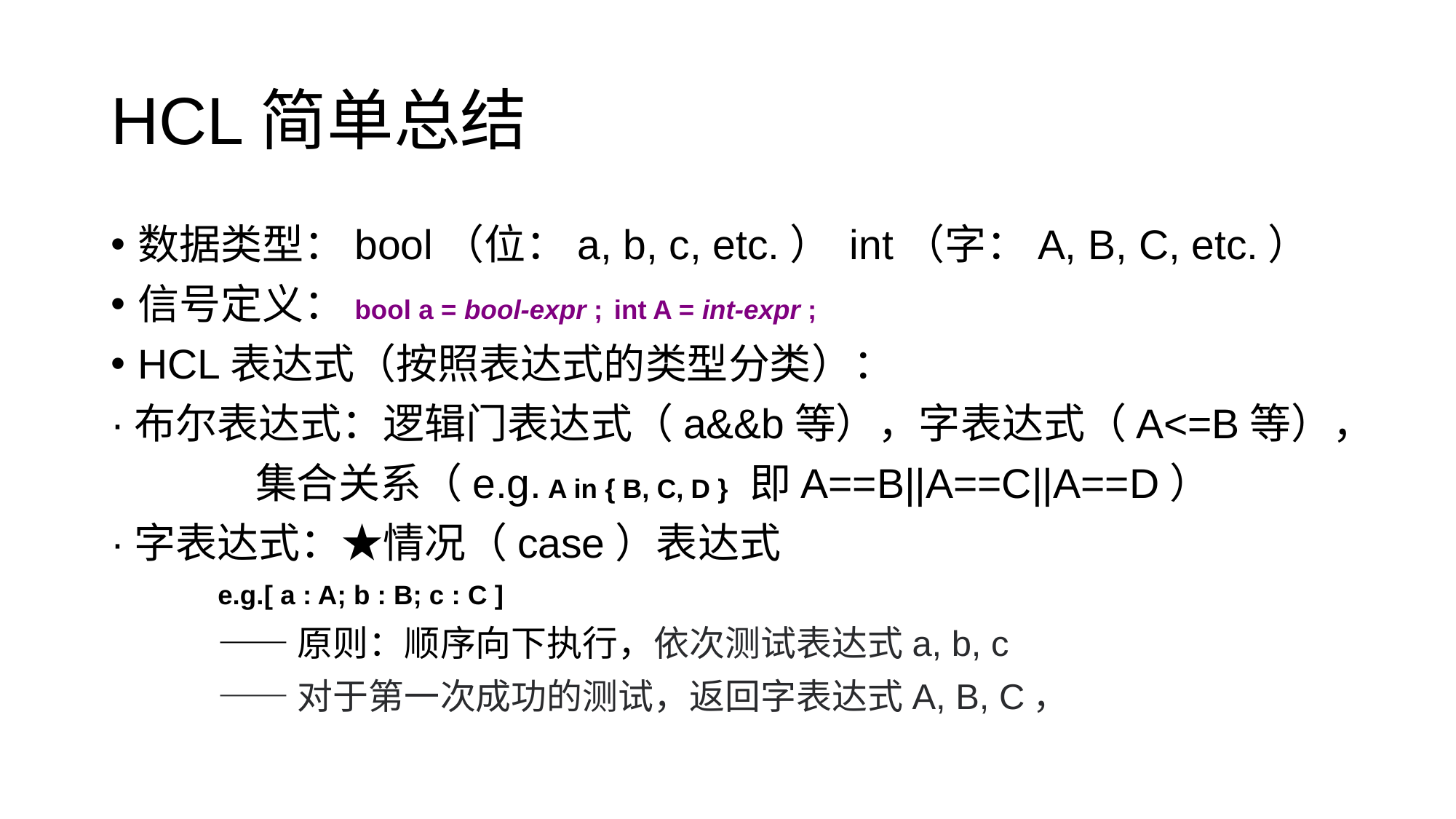

# HCL简单总结
数据类型：bool（位：a, b, c, etc.） int（字：A, B, C, etc.）
信号定义：bool a = bool-expr ; int A = int-expr ;
HCL表达式（按照表达式的类型分类）：
·布尔表达式：逻辑门表达式（a&&b等），字表达式（A<=B等），
		   集合关系（e.g. A in { B, C, D } 即A==B||A==C||A==D）
·字表达式：★情况（case）表达式
	e.g.[ a : A; b : B; c : C ]
 	——原则：顺序向下执行，依次测试表达式a, b, c
	——对于第一次成功的测试，返回字表达式A, B, C，